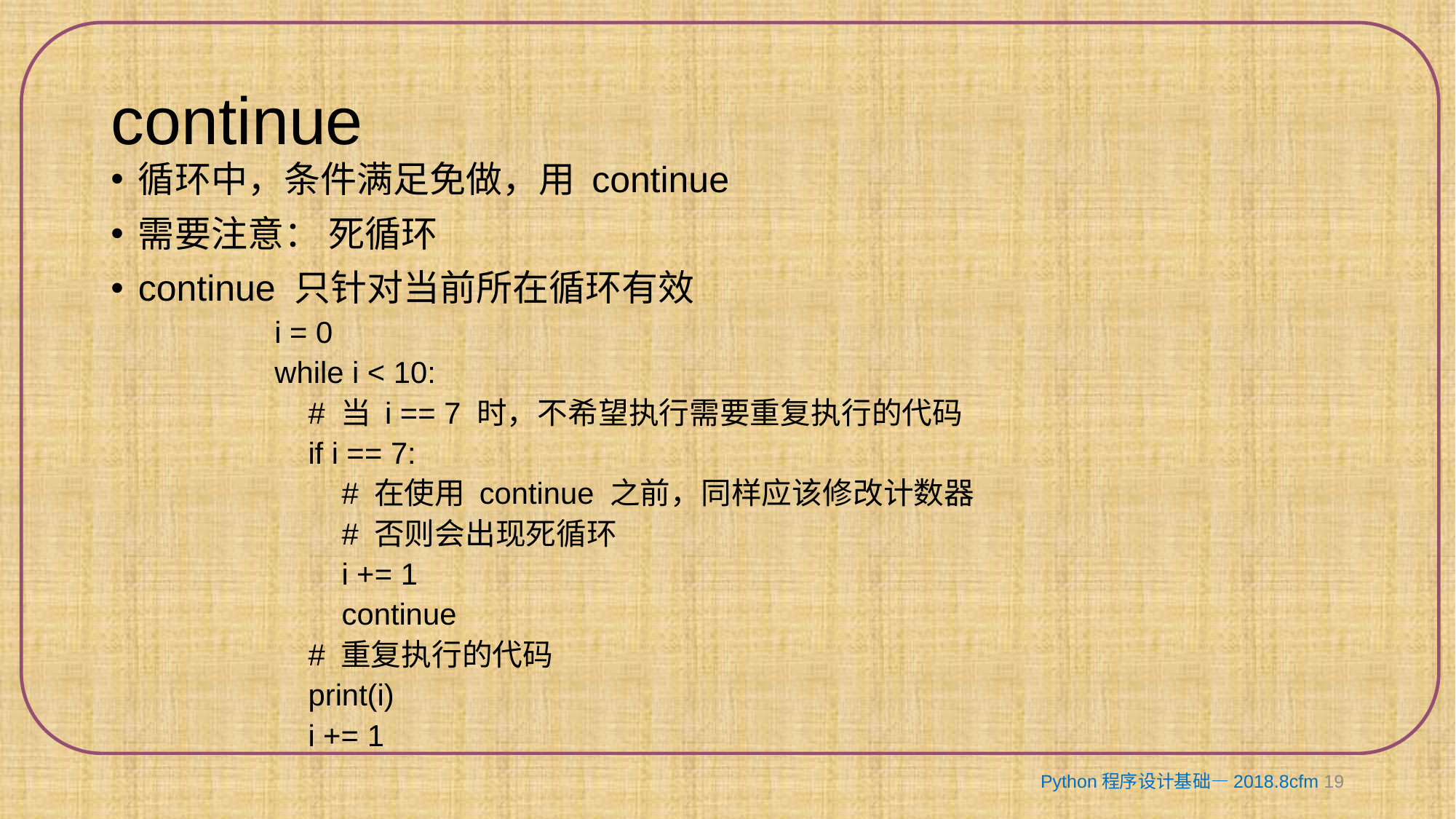

# continue
循环中，条件满足免做，用 continue
需要注意： 死循环
continue 只针对当前所在循环有效
i = 0
while i < 10:
    # 当 i == 7 时，不希望执行需要重复执行的代码
    if i == 7:
        # 在使用 continue 之前，同样应该修改计数器
        # 否则会出现死循环
        i += 1
        continue
    # 重复执行的代码
    print(i)
    i += 1
Python程序设计基础—2018.8cfm 19